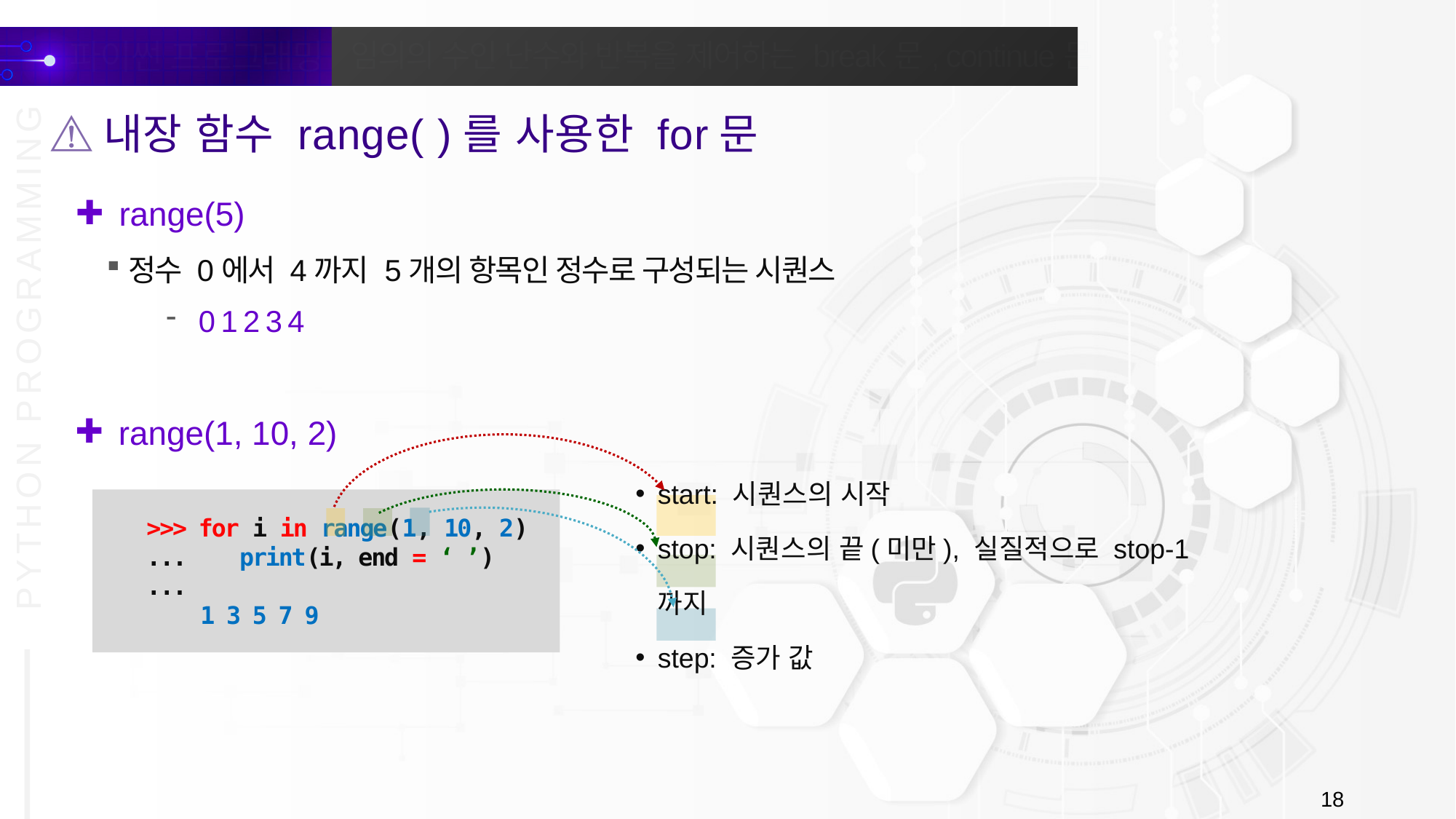

내장 함수 range( )를 사용한 for문
range(5)
정수 0에서 4까지 5개의 항목인 정수로 구성되는 시퀀스
0 1 2 3 4
range(1, 10, 2)

start: 시퀀스의 시작
stop: 시퀀스의 끝(미만), 실질적으로 stop-1까지
step: 증가 값
>>> for i in range(1, 10, 2)
...    print(i, end = ‘ ’)
...
    1 3 5 7 9

18